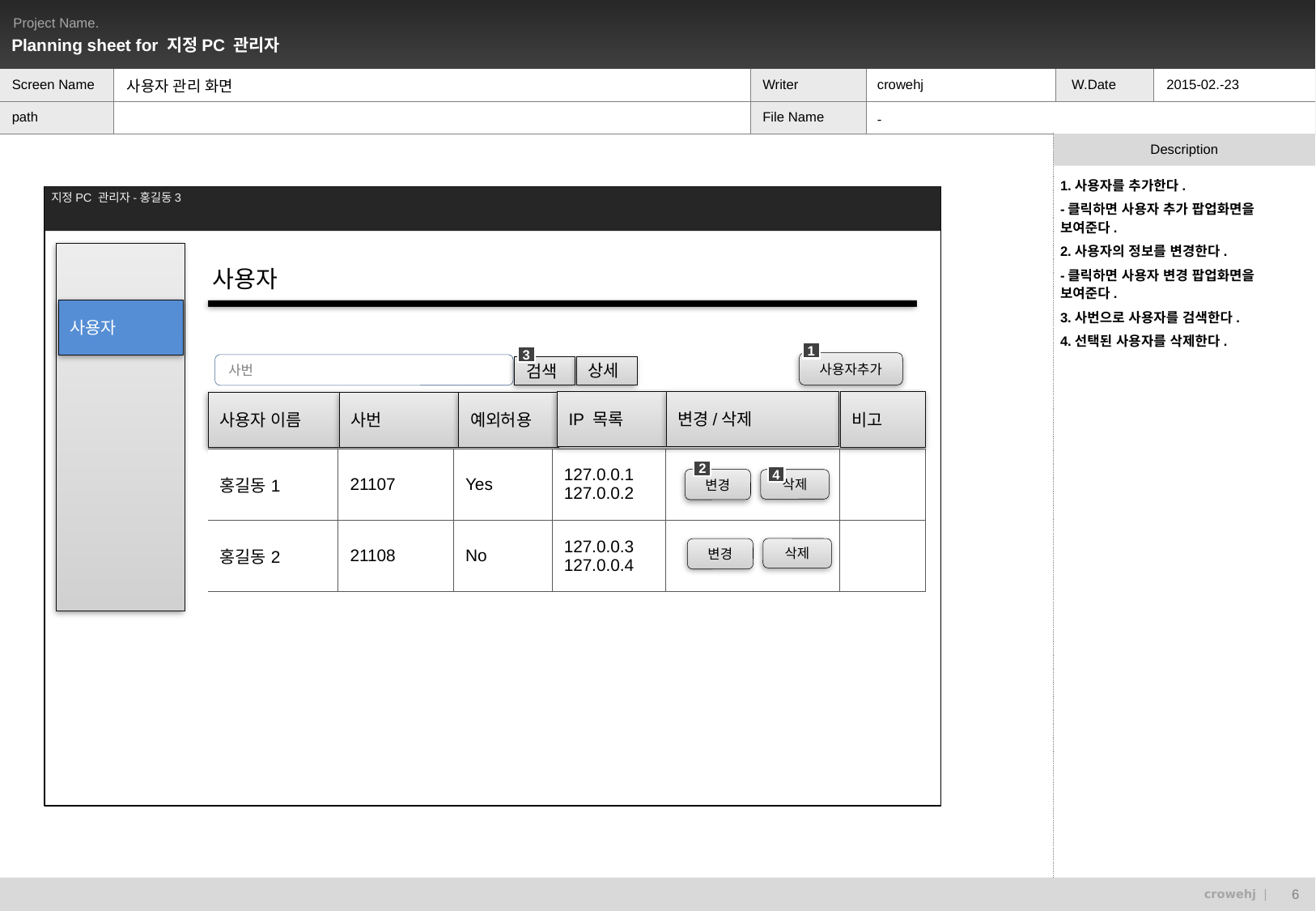

2015-02.-23
crowehj
사용자 관리 화면
-

1.사용자를 추가한다.
-클릭하면 사용자 추가 팝업화면을 보여준다.
2.사용자의 정보를 변경한다.
-클릭하면 사용자 변경 팝업화면을 보여준다.
3.사번으로 사용자를 검색한다.
4.선택된 사용자를 삭제한다.
지정PC 관리자-홍길동3

사용자
사용자

1
3
사용자추가
사번
상세
검색
변경/삭제
IP 목록
비고
예외허용
사용자 이름
사번
| 홍길동1 | 21107 | Yes | 127.0.0.1 127.0.0.2 |  |  |
| --- | --- | --- | --- | --- | --- |
| 홍길동2 | 21108 | No | 127.0.0.3 127.0.0.4 |  |  |
2
4
변경
삭제
삭제
변경